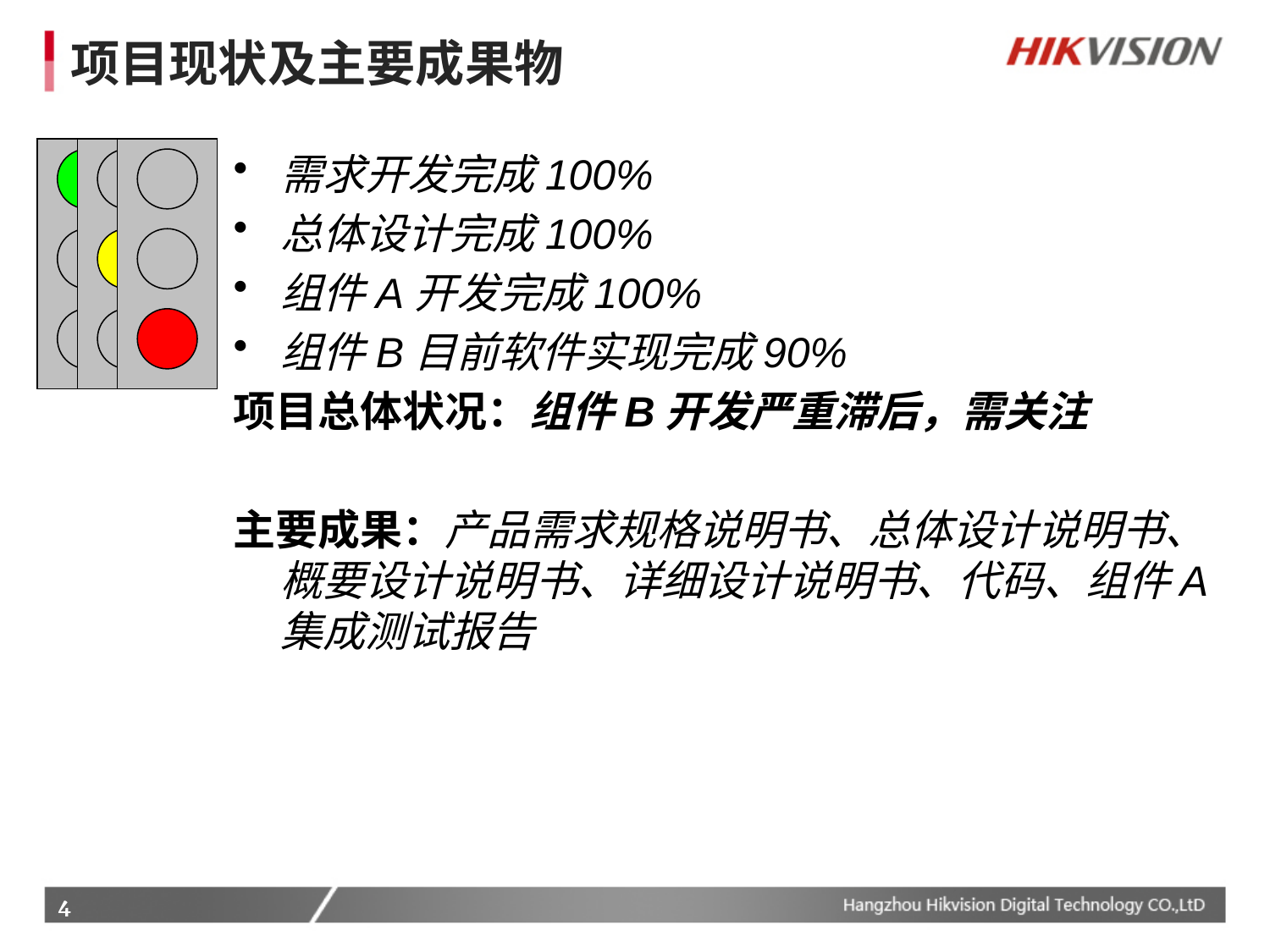

项目现状及主要成果物

需求开发完成100%
总体设计完成100%
组件A开发完成100%
组件B目前软件实现完成90%
项目总体状况：组件B开发严重滞后，需关注

主要成果：产品需求规格说明书、总体设计说明书、概要设计说明书、详细设计说明书、代码、组件A集成测试报告

4